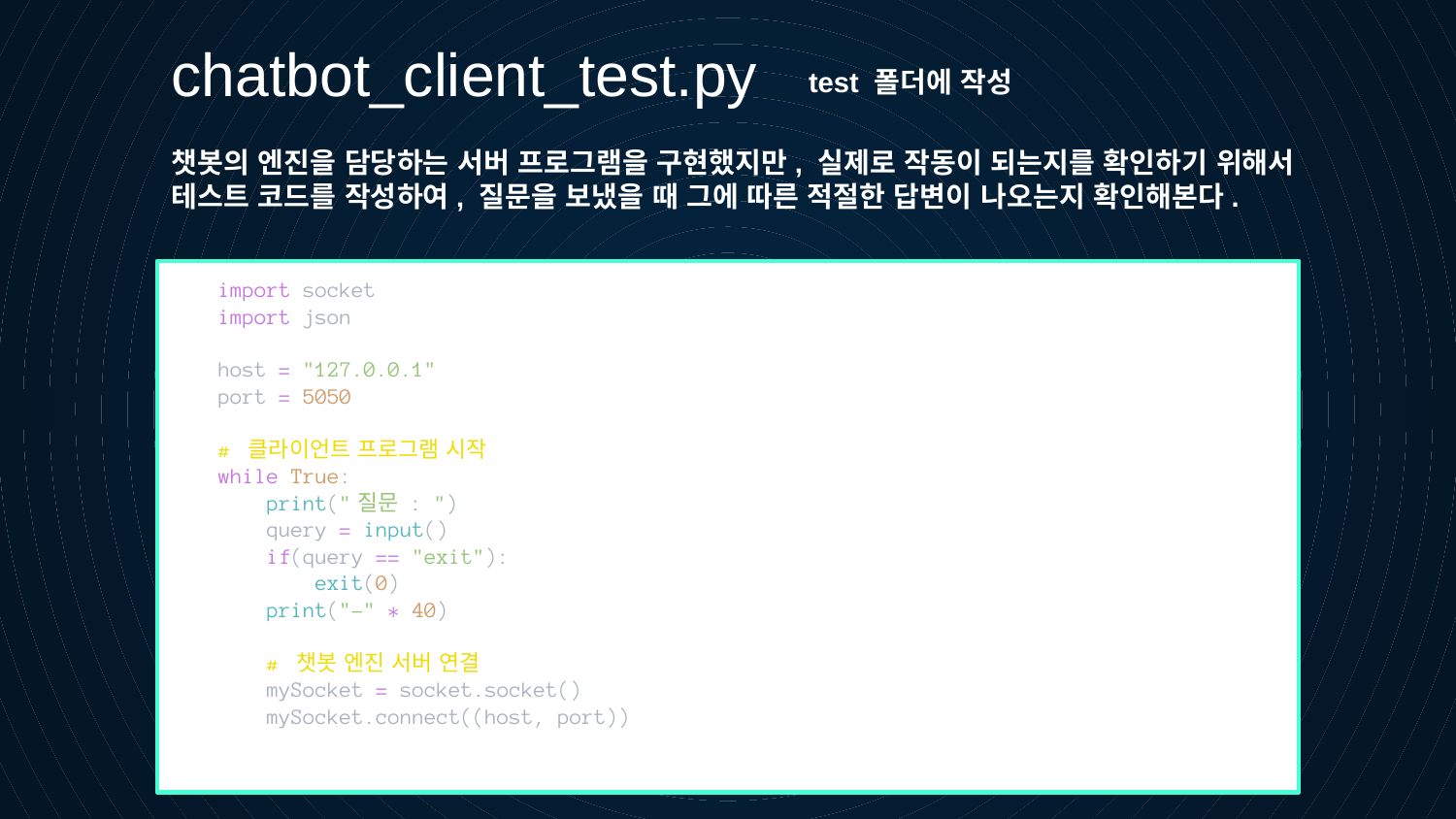

chatbot_client_test.py
test 폴더에 작성
챗봇의 엔진을 담당하는 서버 프로그램을 구현했지만, 실제로 작동이 되는지를 확인하기 위해서
테스트 코드를 작성하여, 질문을 보냈을 때 그에 따른 적절한 답변이 나오는지 확인해본다.

import socket
import json
host = "127.0.0.1"
port = 5050
# 클라이언트 프로그램 시작
while True:
    print("질문 : ")
    query = input()
    if(query == "exit"):
        exit(0)
    print("-" * 40)
    # 챗봇 엔진 서버 연결
    mySocket = socket.socket()
    mySocket.connect((host, port))